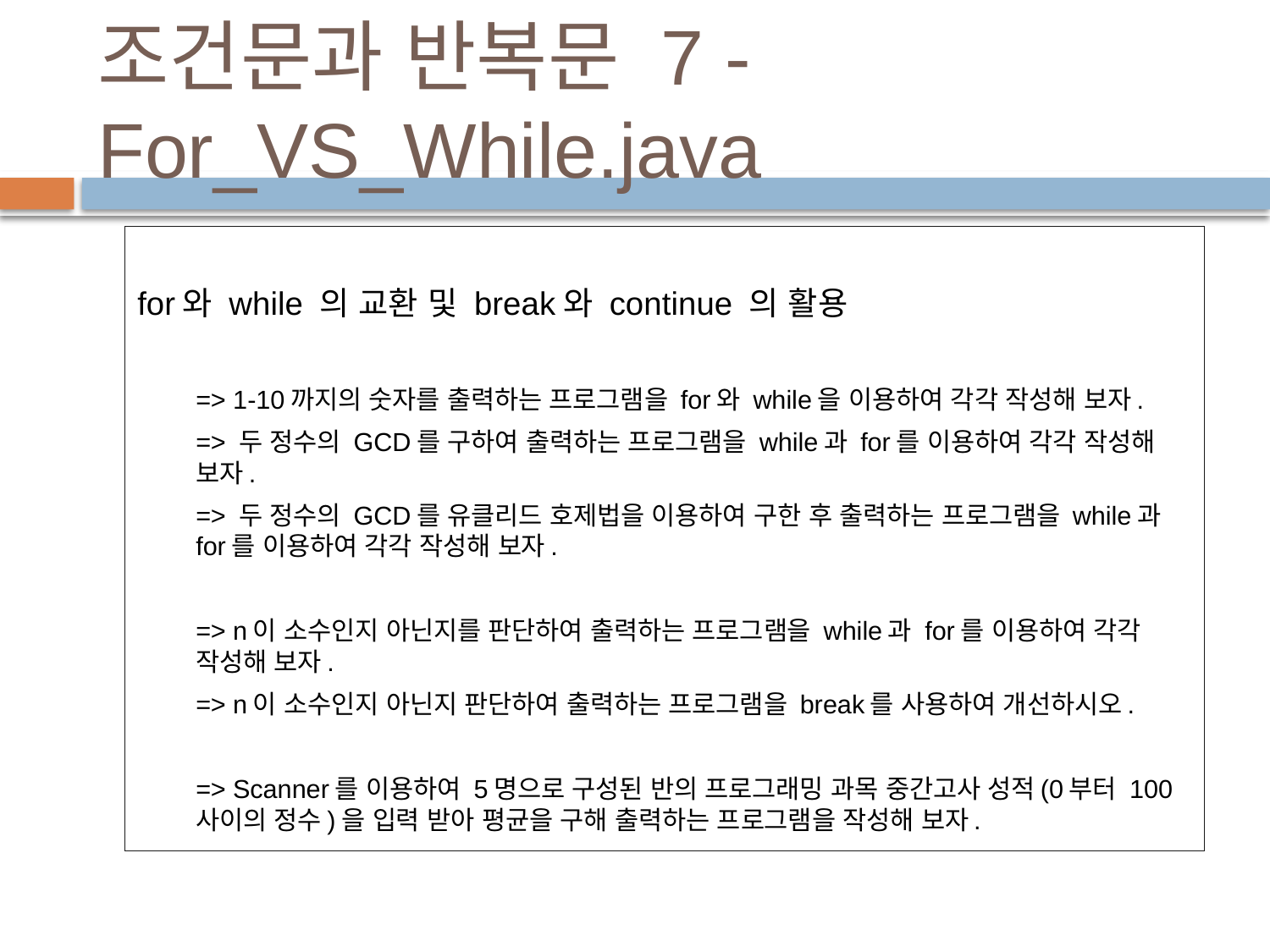

# 조건문과 반복문 7 - For_VS_While.java

for와 while 의 교환 및 break와 continue 의 활용

=> 1-10까지의 숫자를 출력하는 프로그램을 for와 while을 이용하여 각각 작성해 보자.
=> 두 정수의 GCD를 구하여 출력하는 프로그램을 while과 for를 이용하여 각각 작성해 보자.
=> 두 정수의 GCD를 유클리드 호제법을 이용하여 구한 후 출력하는 프로그램을 while과 for를 이용하여 각각 작성해 보자.

=> n이 소수인지 아닌지를 판단하여 출력하는 프로그램을 while과 for를 이용하여 각각 작성해 보자.
=> n이 소수인지 아닌지 판단하여 출력하는 프로그램을 break를 사용하여 개선하시오.

=> Scanner를 이용하여 5명으로 구성된 반의 프로그래밍 과목 중간고사 성적(0부터 100사이의 정수)을 입력 받아 평균을 구해 출력하는 프로그램을 작성해 보자.